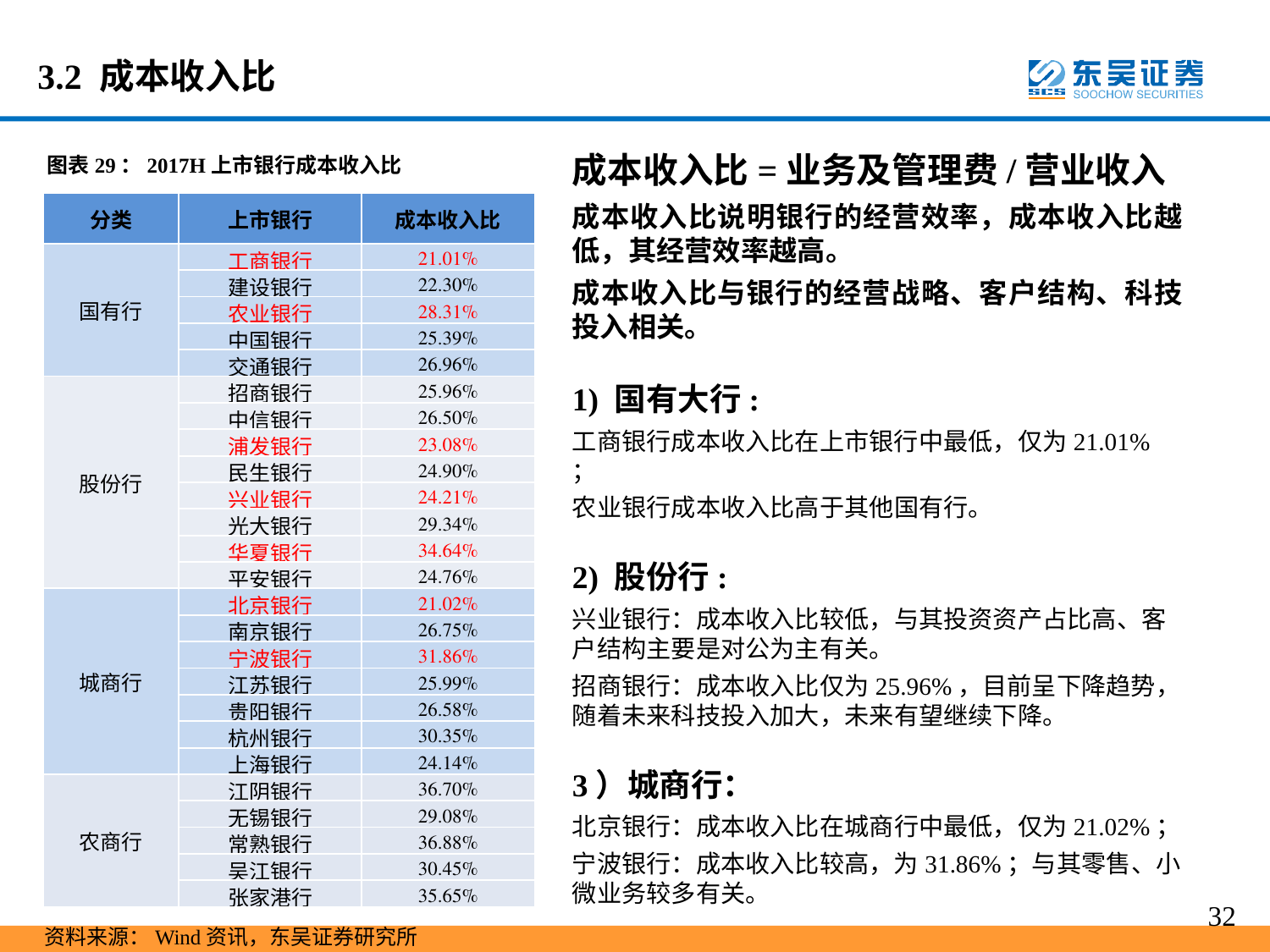

3.2 成本收入比
成本收入比=业务及管理费/营业收入
成本收入比说明银行的经营效率，成本收入比越低，其经营效率越高。
成本收入比与银行的经营战略、客户结构、科技投入相关。
1) 国有大行:
工商银行成本收入比在上市银行中最低，仅为21.01% ；
农业银行成本收入比高于其他国有行。
2) 股份行:
兴业银行：成本收入比较低，与其投资资产占比高、客户结构主要是对公为主有关。
招商银行：成本收入比仅为25.96%，目前呈下降趋势，随着未来科技投入加大，未来有望继续下降。
3）城商行：
北京银行：成本收入比在城商行中最低，仅为21.02%；
宁波银行：成本收入比较高，为31.86%；与其零售、小微业务较多有关。
图表29：2017H上市银行成本收入比

| 分类 | 上市银行 | 成本收入比 |
| --- | --- | --- |
| 国有行 | 工商银行 | 21.01% |
|  | 建设银行 | 22.30% |
|  | 农业银行 | 28.31% |
|  | 中国银行 | 25.39% |
|  | 交通银行 | 26.96% |
| 股份行 | 招商银行 | 25.96% |
|  | 中信银行 | 26.50% |
|  | 浦发银行 | 23.08% |
|  | 民生银行 | 24.90% |
|  | 兴业银行 | 24.21% |
|  | 光大银行 | 29.34% |
|  | 华夏银行 | 34.64% |
|  | 平安银行 | 24.76% |
| 城商行 | 北京银行 | 21.02% |
|  | 南京银行 | 26.75% |
|  | 宁波银行 | 31.86% |
|  | 江苏银行 | 25.99% |
|  | 贵阳银行 | 26.58% |
|  | 杭州银行 | 30.35% |
|  | 上海银行 | 24.14% |
| 农商行 | 江阴银行 | 36.70% |
|  | 无锡银行 | 29.08% |
|  | 常熟银行 | 36.88% |
|  | 吴江银行 | 30.45% |
|  | 张家港行 | 35.65% |
32
资料来源：Wind资讯，东吴证券研究所